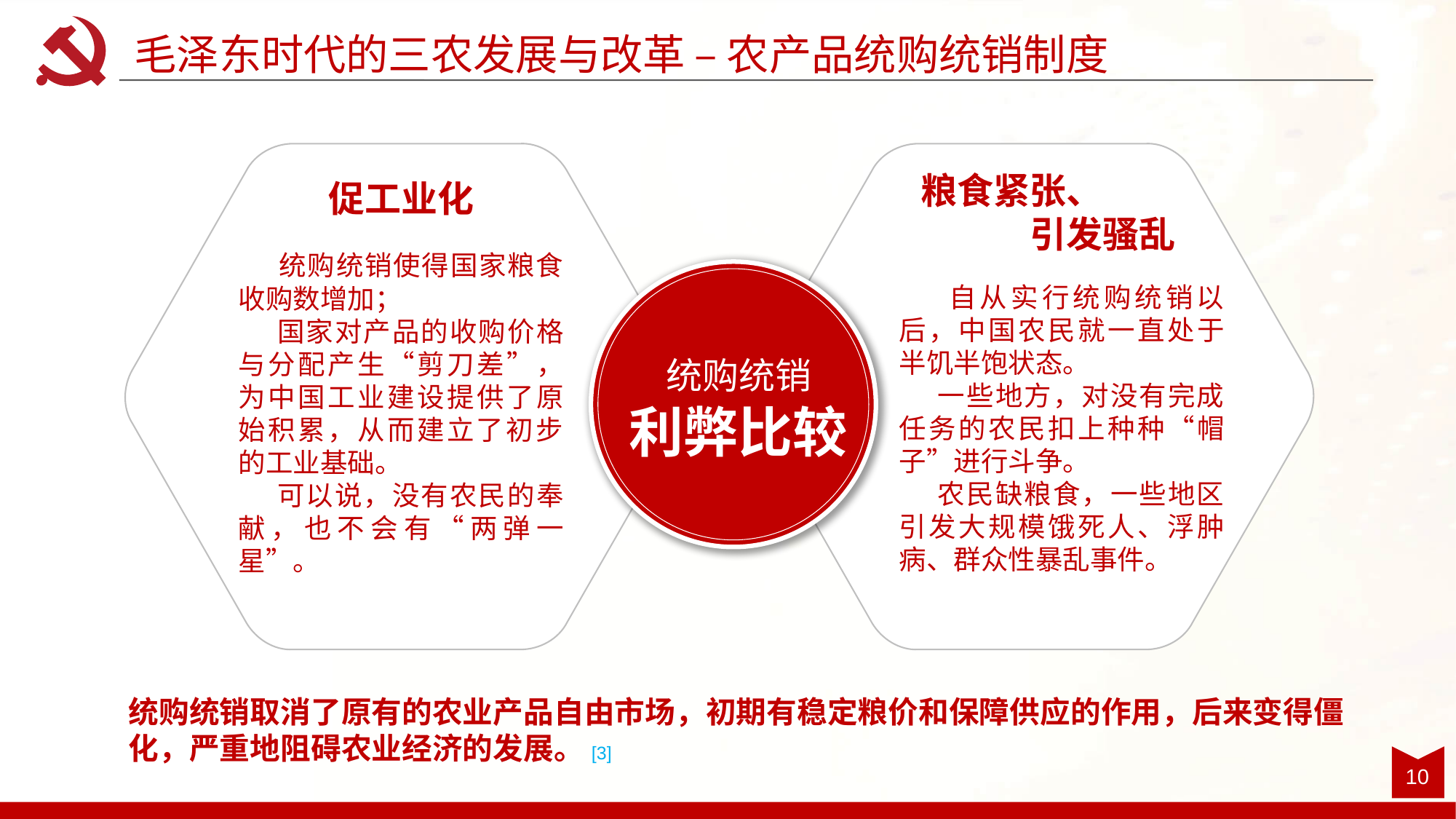

毛泽东时代的三农发展与改革 – 农产品统购统销制度

粮食紧张、
	引发骚乱
促工业化
    统购统销使得国家粮食收购数增加；
    国家对产品的收购价格与分配产生“剪刀差”，为中国工业建设提供了原始积累，从而建立了初步的工业基础。
    可以说，没有农民的奉献，也不会有“两弹一星”。

    自从实行统购统销以后，中国农民就一直处于半饥半饱状态。
    一些地方，对没有完成任务的农民扣上种种“帽子”进行斗争。
    农民缺粮食，一些地区引发大规模饿死人、浮肿病、群众性暴乱事件。
统购统销
利弊比较
统购统销取消了原有的农业产品自由市场，初期有稳定粮价和保障供应的作用，后来变得僵化，严重地阻碍农业经济的发展。[3]